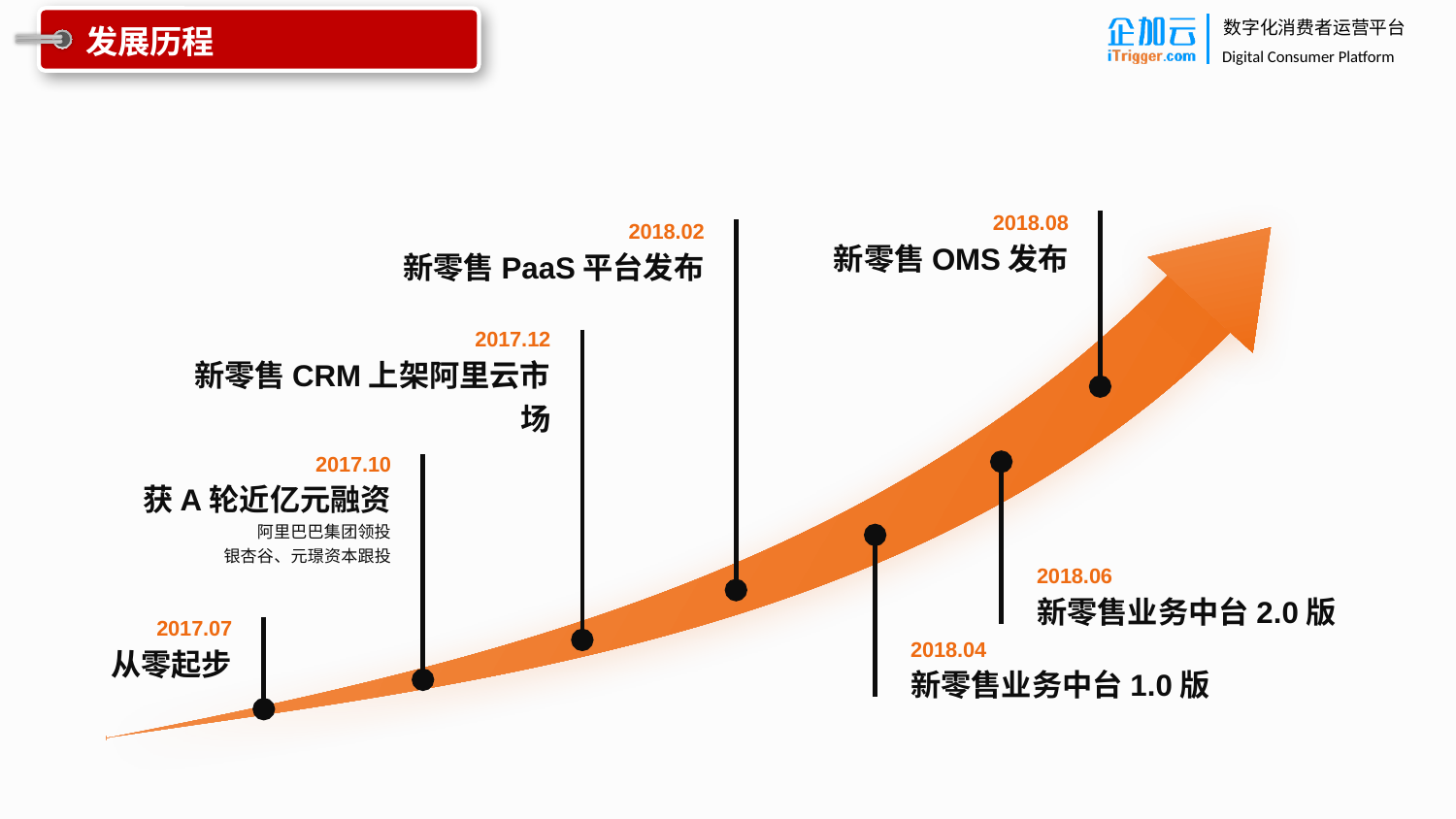

发展历程

2018.08
新零售OMS发布
2018.02
新零售PaaS平台发布

2017.12
新零售CRM上架阿里云市场
2017.10
获A轮近亿元融资
阿里巴巴集团领投
银杏谷、元璟资本跟投
2018.06
新零售业务中台2.0版
2018.04
新零售业务中台1.0版
2017.07
从零起步